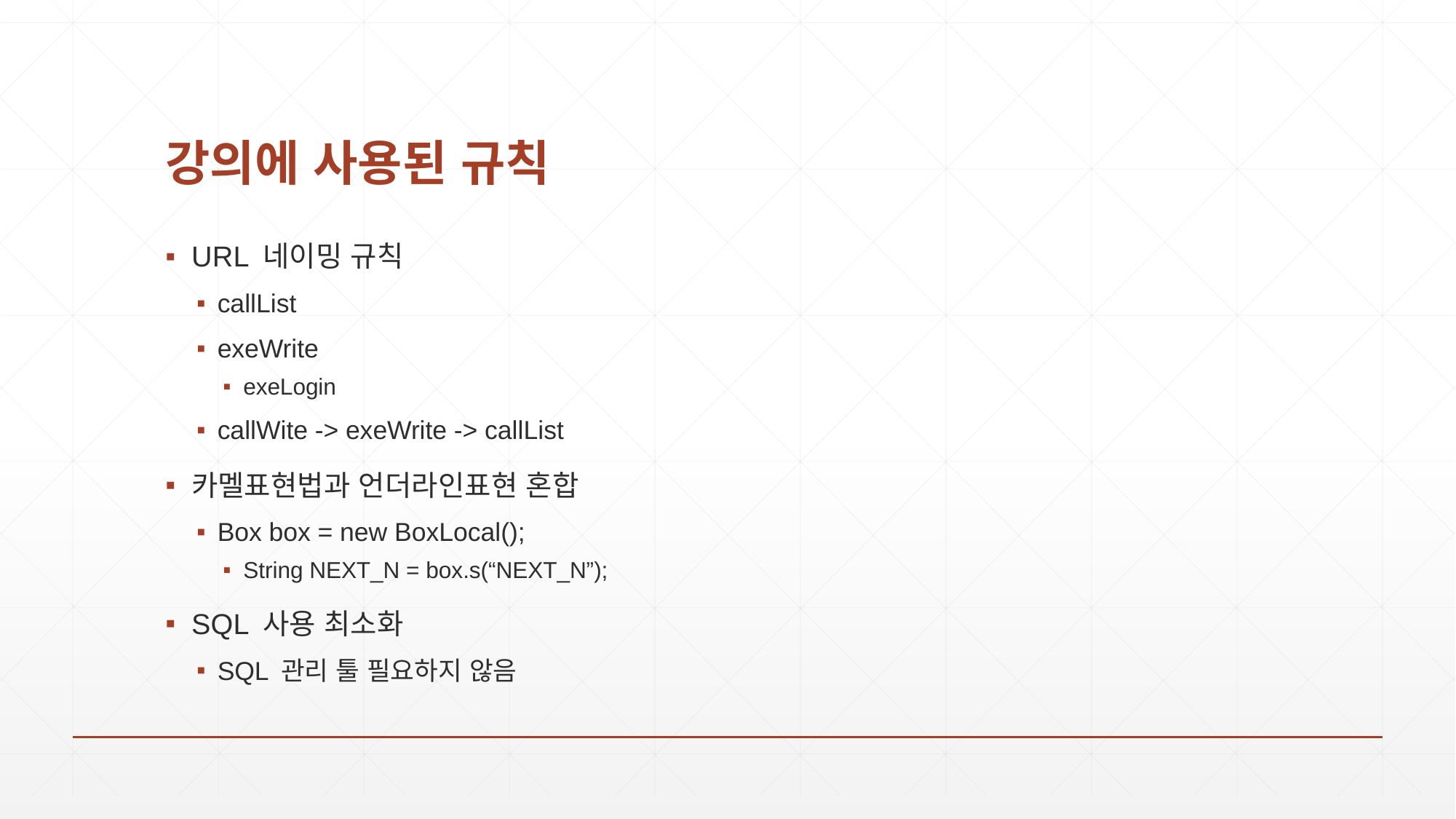

# 강의에 사용된 규칙
URL 네이밍 규칙
callList
exeWrite
exeLogin
callWite -> exeWrite -> callList
카멜표현법과 언더라인표현 혼합
Box box = new BoxLocal();
String NEXT_N = box.s(“NEXT_N”);
SQL 사용 최소화
SQL 관리 툴 필요하지 않음